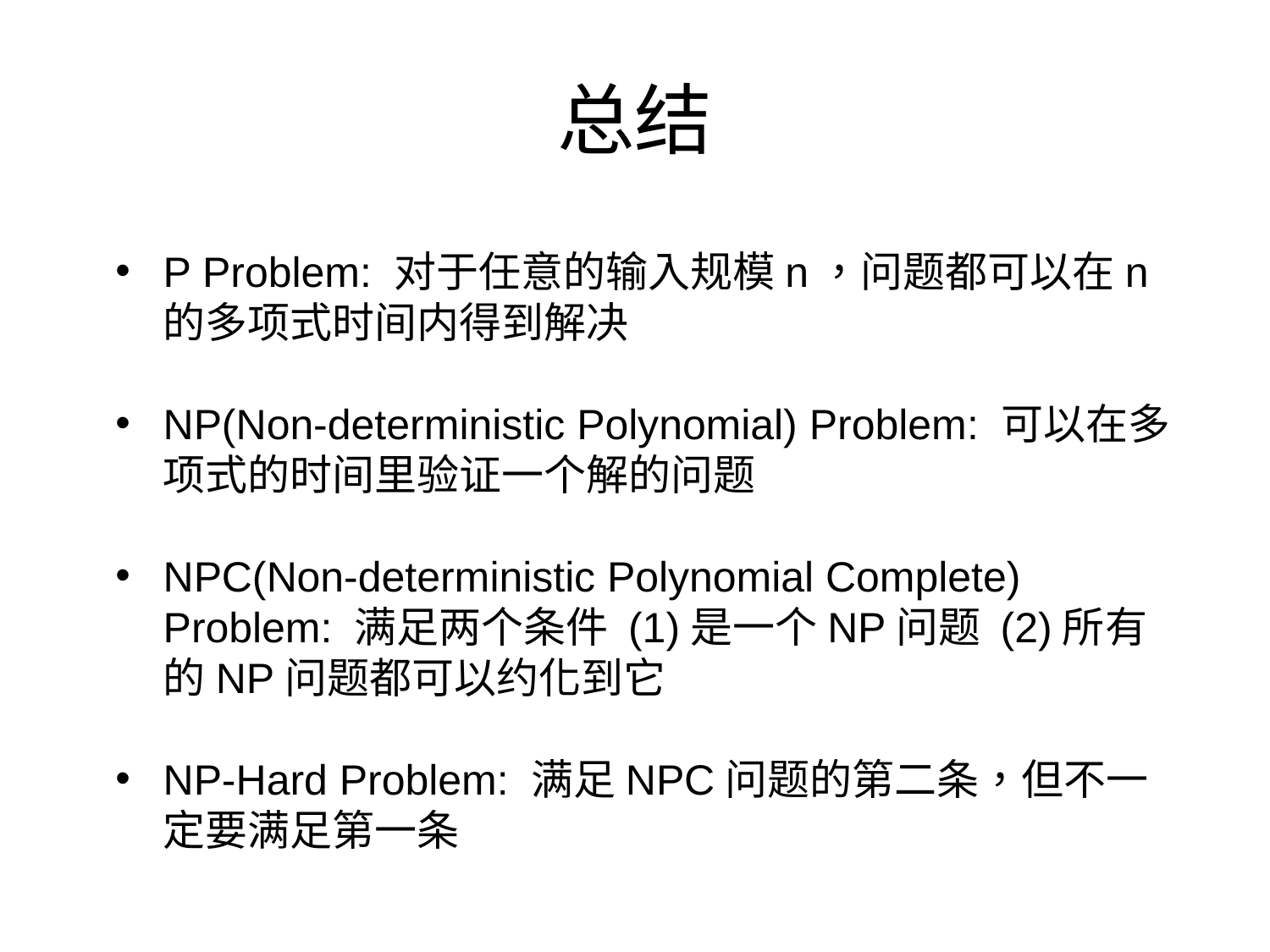

# 总结
P Problem: 对于任意的输入规模n，问题都可以在n的多项式时间内得到解决

NP(Non-deterministic Polynomial) Problem: 可以在多项式的时间里验证一个解的问题

NPC(Non-deterministic Polynomial Complete) Problem: 满足两个条件 (1)是一个NP问题 (2)所有的NP问题都可以约化到它

NP-Hard Problem: 满足NPC问题的第二条，但不一定要满足第一条